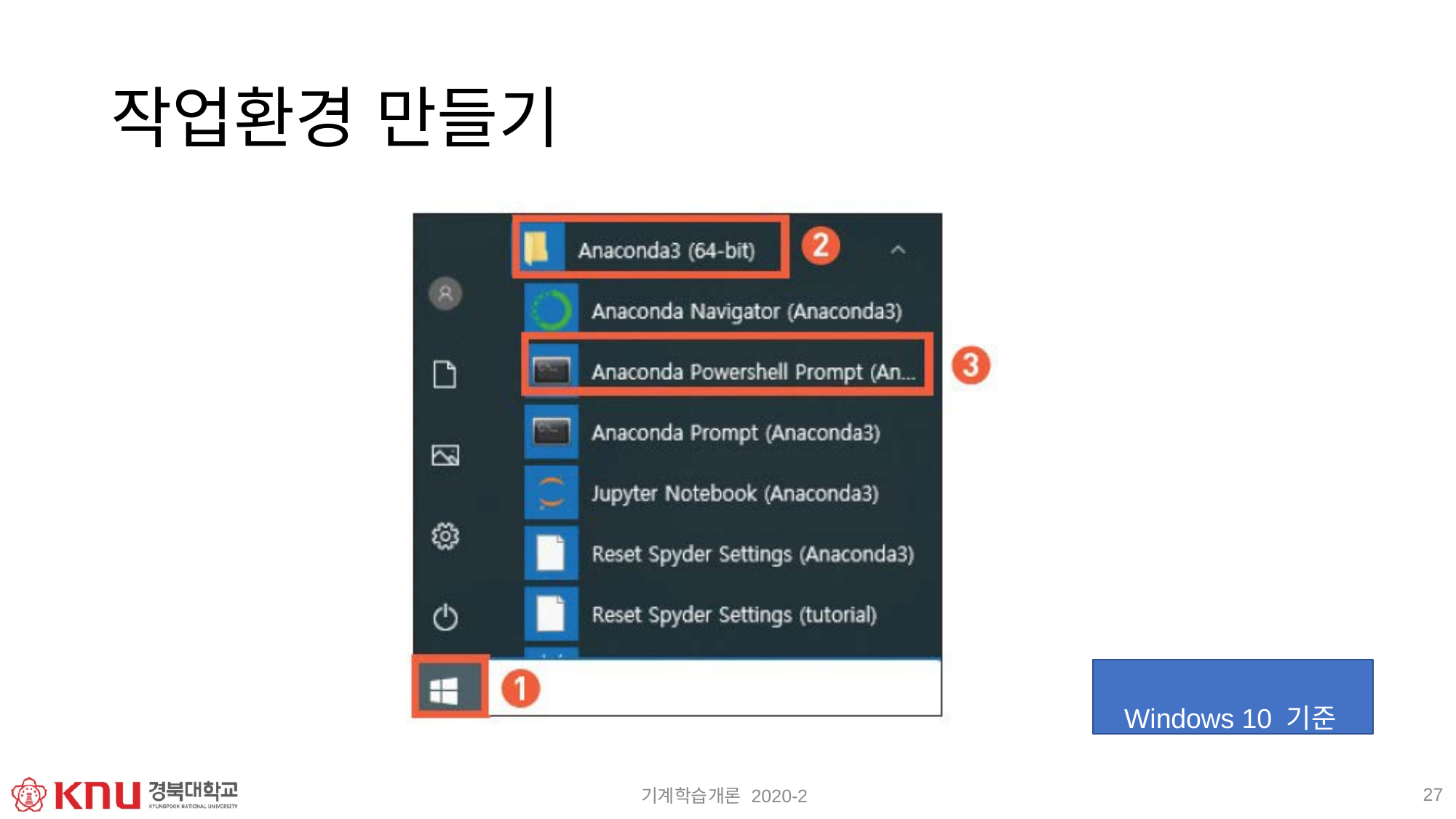

# 작업환경 만들기

Windows 10 기준
27
기계학습개론 2020-2